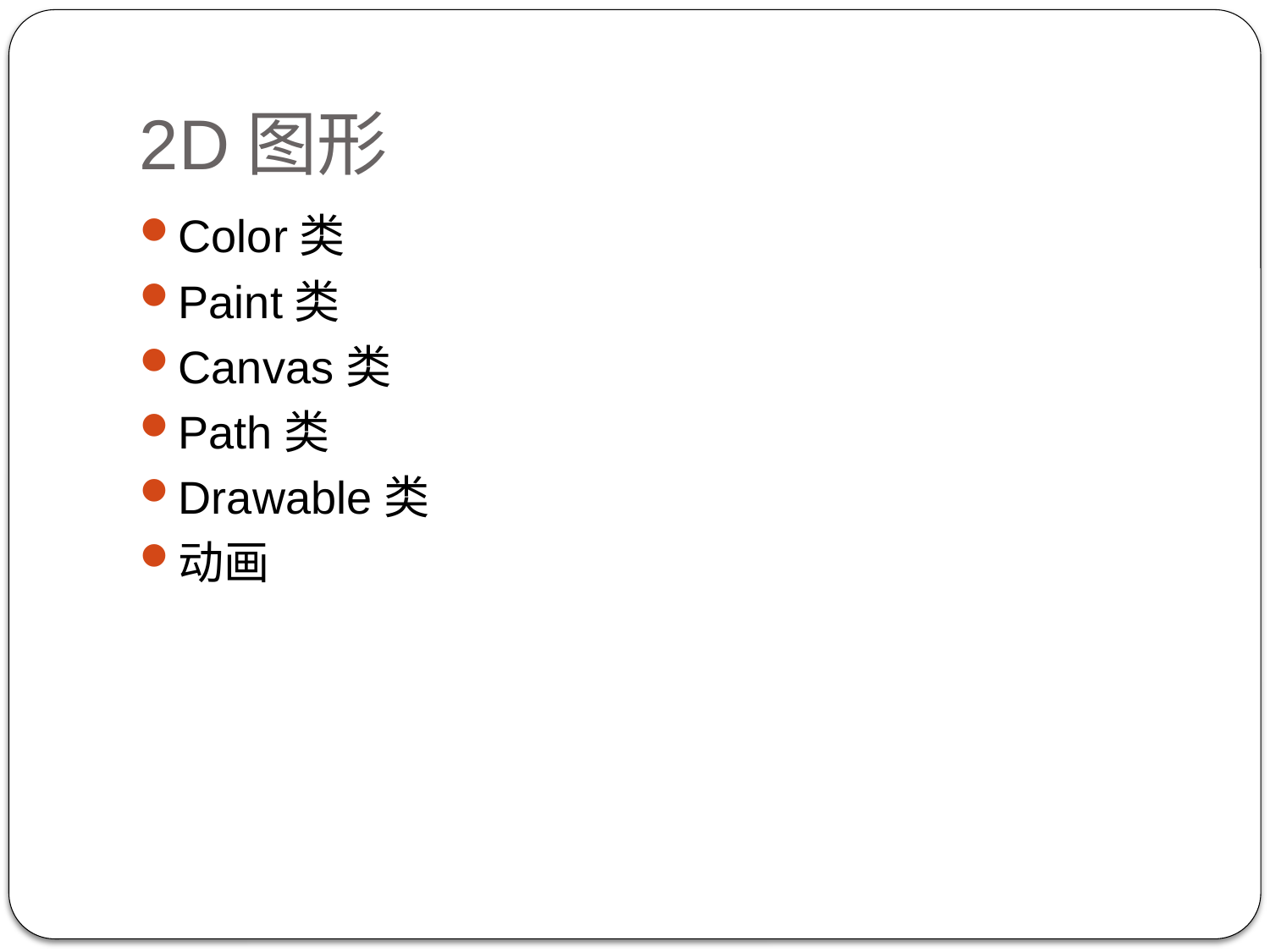

# 2D图形
Color类
Paint类
Canvas类
Path类
Drawable类
动画